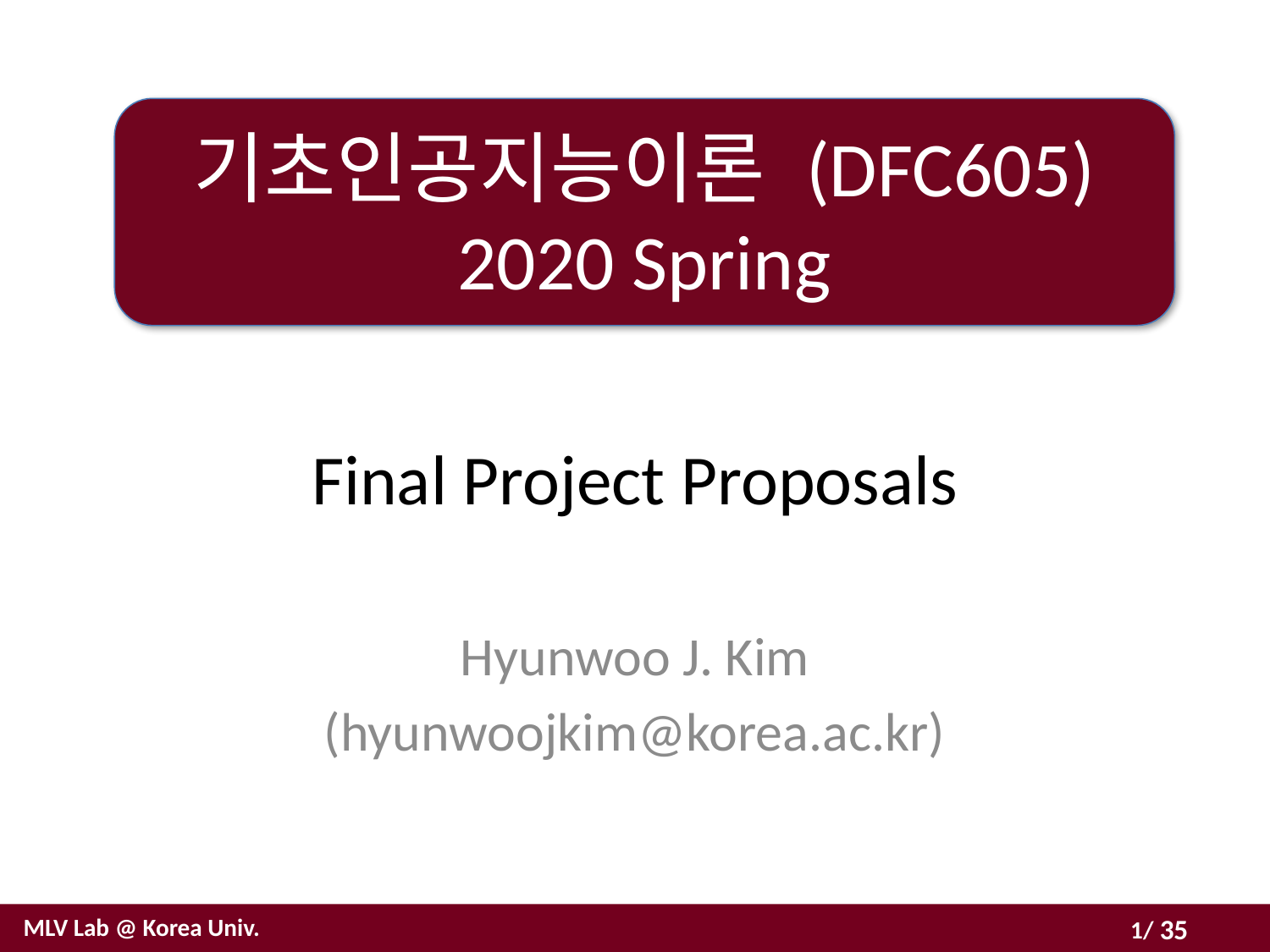

기초인공지능이론 (DFC605)
2020 Spring
Final Project Proposals
Hyunwoo J. Kim
(hyunwoojkim@korea.ac.kr)
35